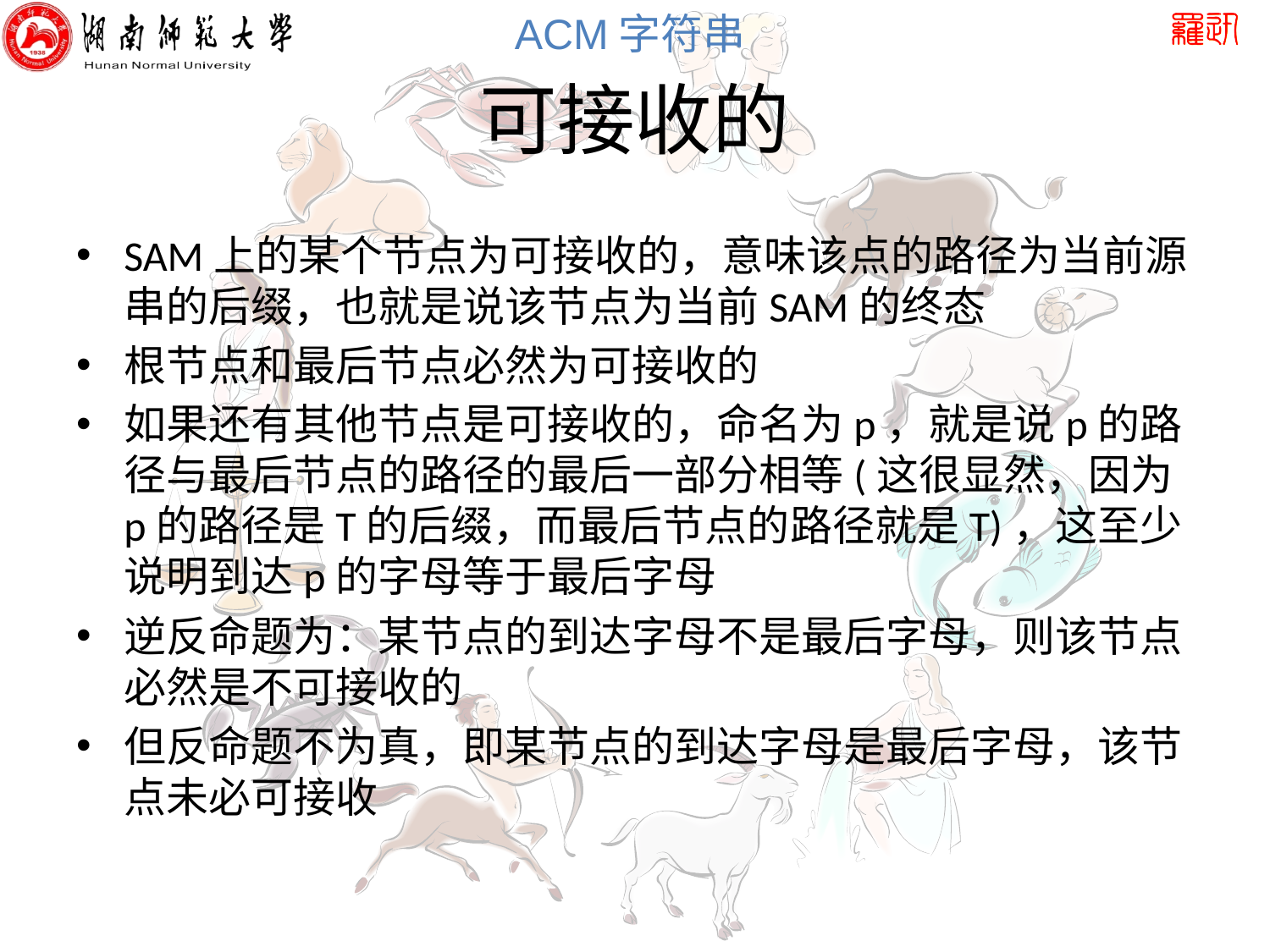

# 可接收的
SAM上的某个节点为可接收的，意味该点的路径为当前源串的后缀，也就是说该节点为当前SAM的终态
根节点和最后节点必然为可接收的
如果还有其他节点是可接收的，命名为p，就是说p的路径与最后节点的路径的最后一部分相等(这很显然，因为p的路径是T的后缀，而最后节点的路径就是T)，这至少说明到达p的字母等于最后字母
逆反命题为：某节点的到达字母不是最后字母，则该节点必然是不可接收的
但反命题不为真，即某节点的到达字母是最后字母，该节点未必可接收